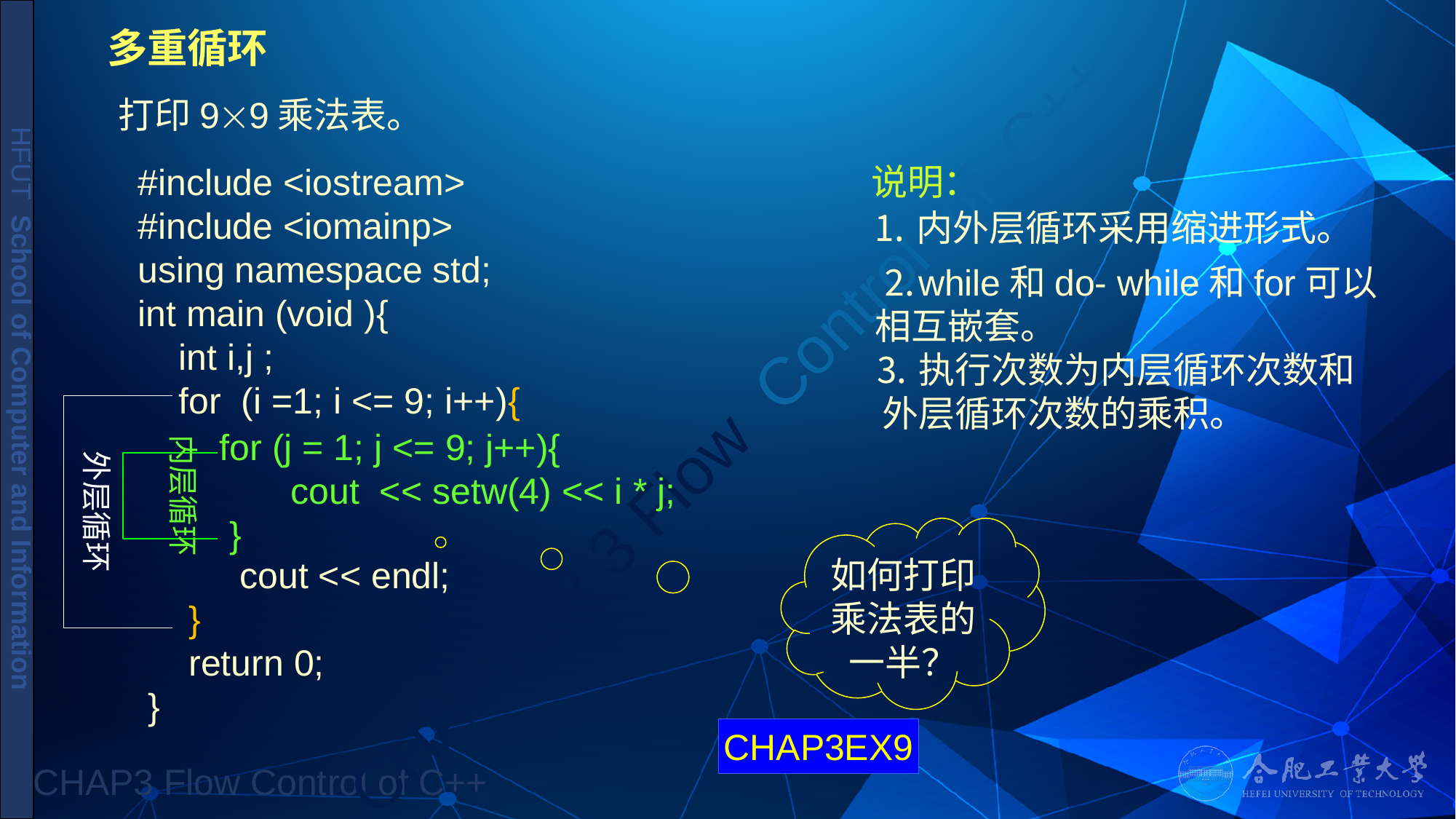

# 多重循环
打印9×9乘法表。
#include <iostream>
#include <iomainp>
using namespace std;
int main (void ){
    int i,j ;
    for  (i =1; i <= 9; i++){

          cout << endl;
     }
     return 0;
 }
说明：
⒈内外层循环采用缩进形式。
        ⒉while和do- while和for可以
        相互嵌套。
     ⒊执行次数为内层循环次数和
     外层循环次数的乘积。

外层循环
     for (j = 1; j <= 9; j++){
            cout  << setw(4) << i * j;
      }
内层循环
如何打印乘法表的一半？
CHAP3EX9